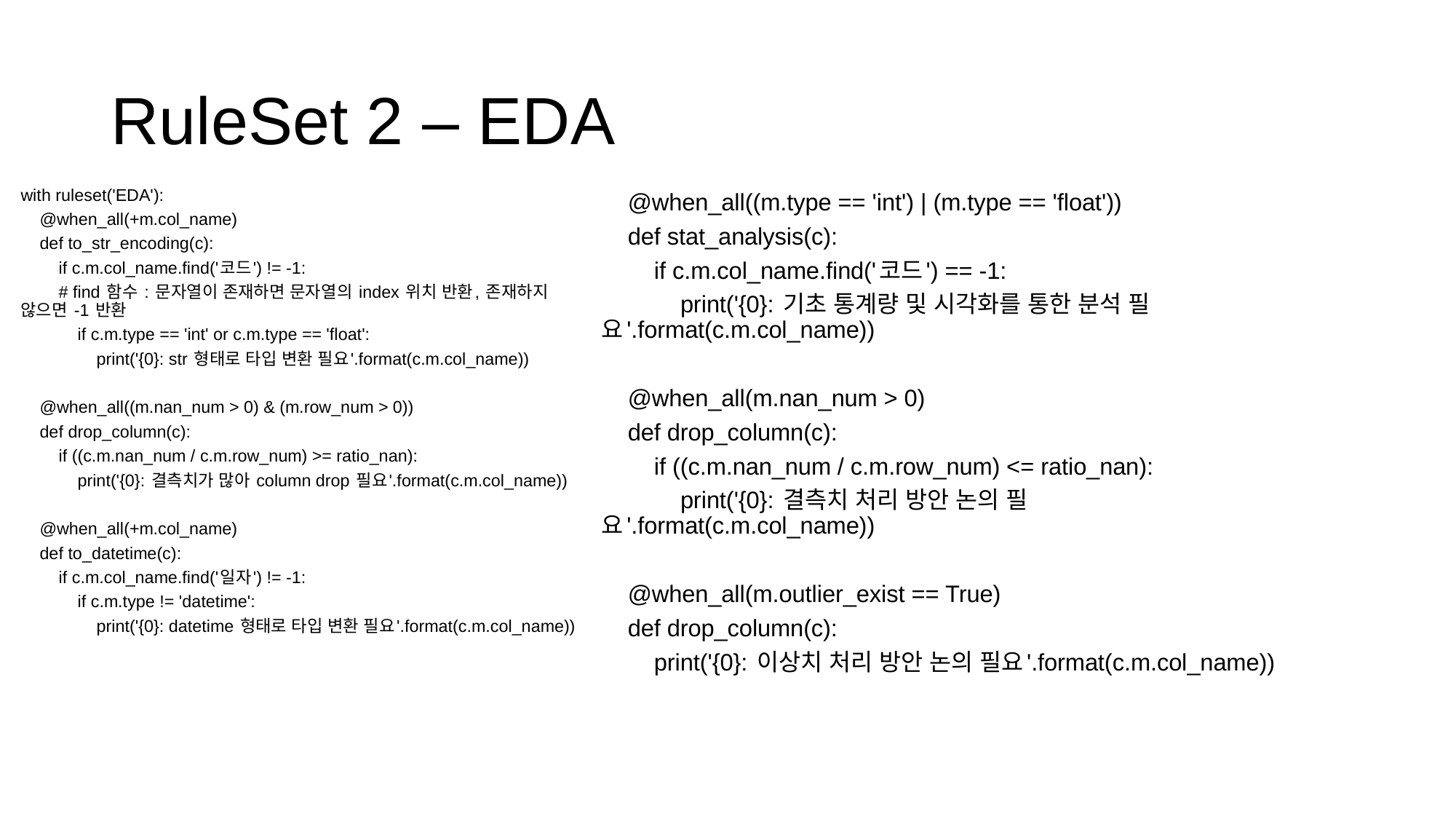

# RuleSet 2 – EDA

    @when_all((m.type == 'int') | (m.type == 'float'))
    def stat_analysis(c):
        if c.m.col_name.find('코드') == -1:
            print('{0}: 기초 통계량 및 시각화를 통한 분석 필요'.format(c.m.col_name))

    @when_all(m.nan_num > 0)
    def drop_column(c):
        if ((c.m.nan_num / c.m.row_num) <= ratio_nan):
            print('{0}: 결측치 처리 방안 논의 필요'.format(c.m.col_name))

    @when_all(m.outlier_exist == True)
    def drop_column(c):
        print('{0}: 이상치 처리 방안 논의 필요'.format(c.m.col_name))
with ruleset('EDA'):
    @when_all(+m.col_name)
    def to_str_encoding(c):
        if c.m.col_name.find('코드') != -1:
        # find 함수 : 문자열이 존재하면 문자열의 index 위치 반환, 존재하지 않으면 -1 반환
            if c.m.type == 'int' or c.m.type == 'float':
                print('{0}: str 형태로 타입 변환 필요'.format(c.m.col_name))

    @when_all((m.nan_num > 0) & (m.row_num > 0))
    def drop_column(c):
        if ((c.m.nan_num / c.m.row_num) >= ratio_nan):
            print('{0}: 결측치가 많아 column drop 필요'.format(c.m.col_name))

    @when_all(+m.col_name)
    def to_datetime(c):
        if c.m.col_name.find('일자') != -1:
            if c.m.type != 'datetime':
                print('{0}: datetime 형태로 타입 변환 필요'.format(c.m.col_name))